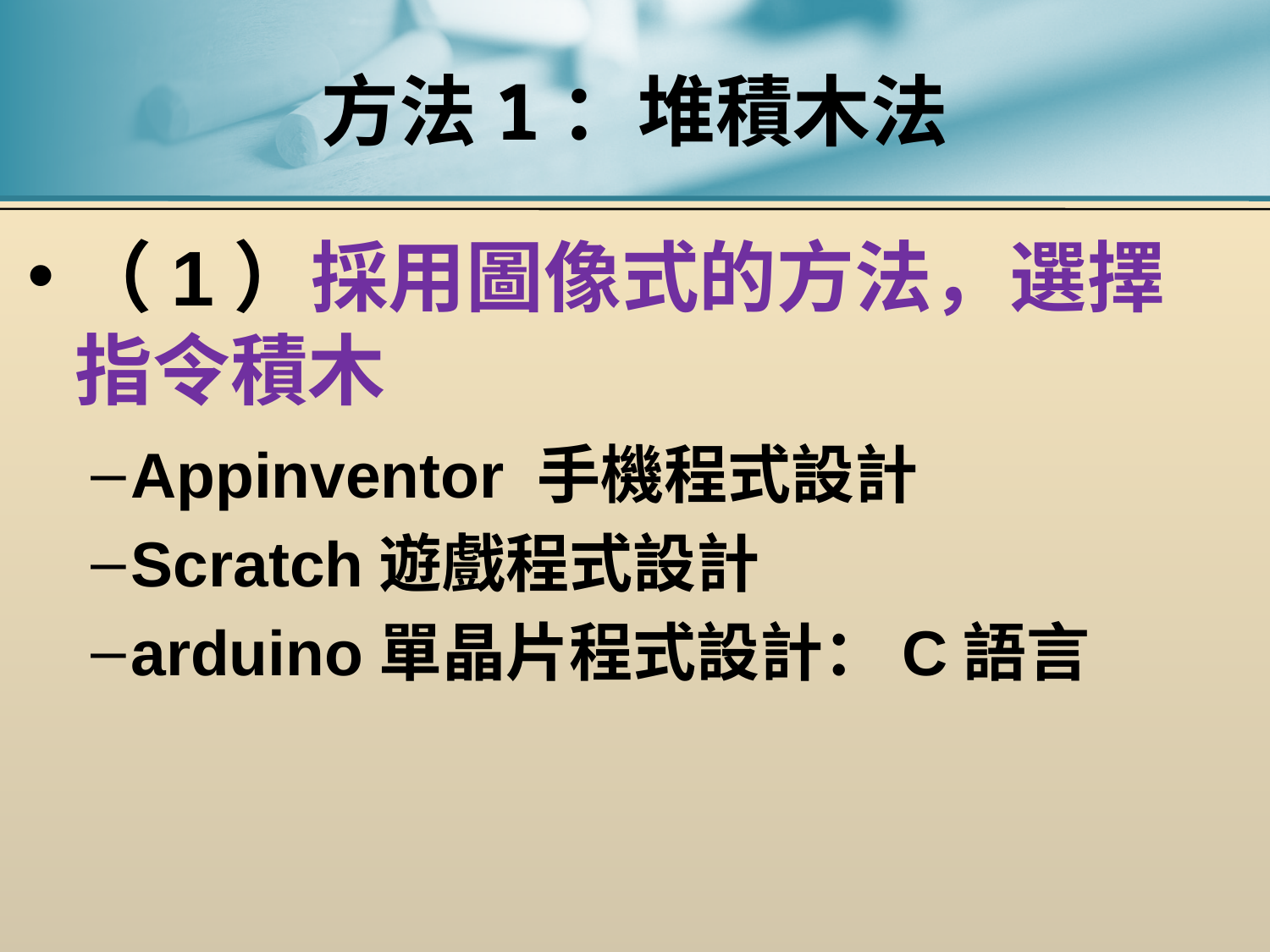

# 方法1：堆積木法
（1）採用圖像式的方法，選擇指令積木
Appinventor 手機程式設計
Scratch遊戲程式設計
arduino單晶片程式設計：C語言